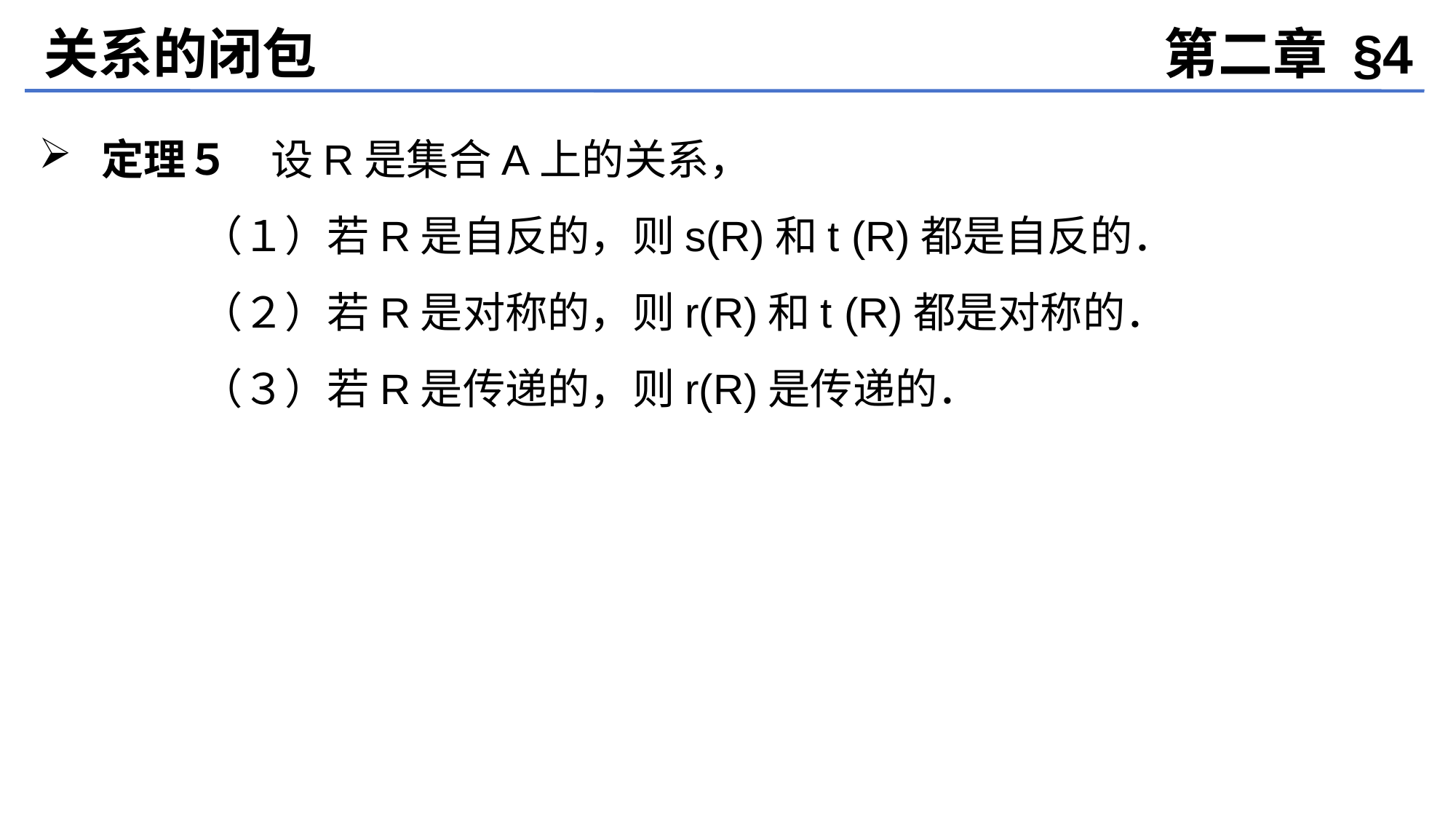

关系的闭包
第二章 §4
  定理５　设R是集合A上的关系，
                （１）若R是自反的，则s(R)和t (R)都是自反的．
                （２）若R是对称的，则r(R)和t (R)都是对称的．
                （３）若R是传递的，则r(R)是传递的．